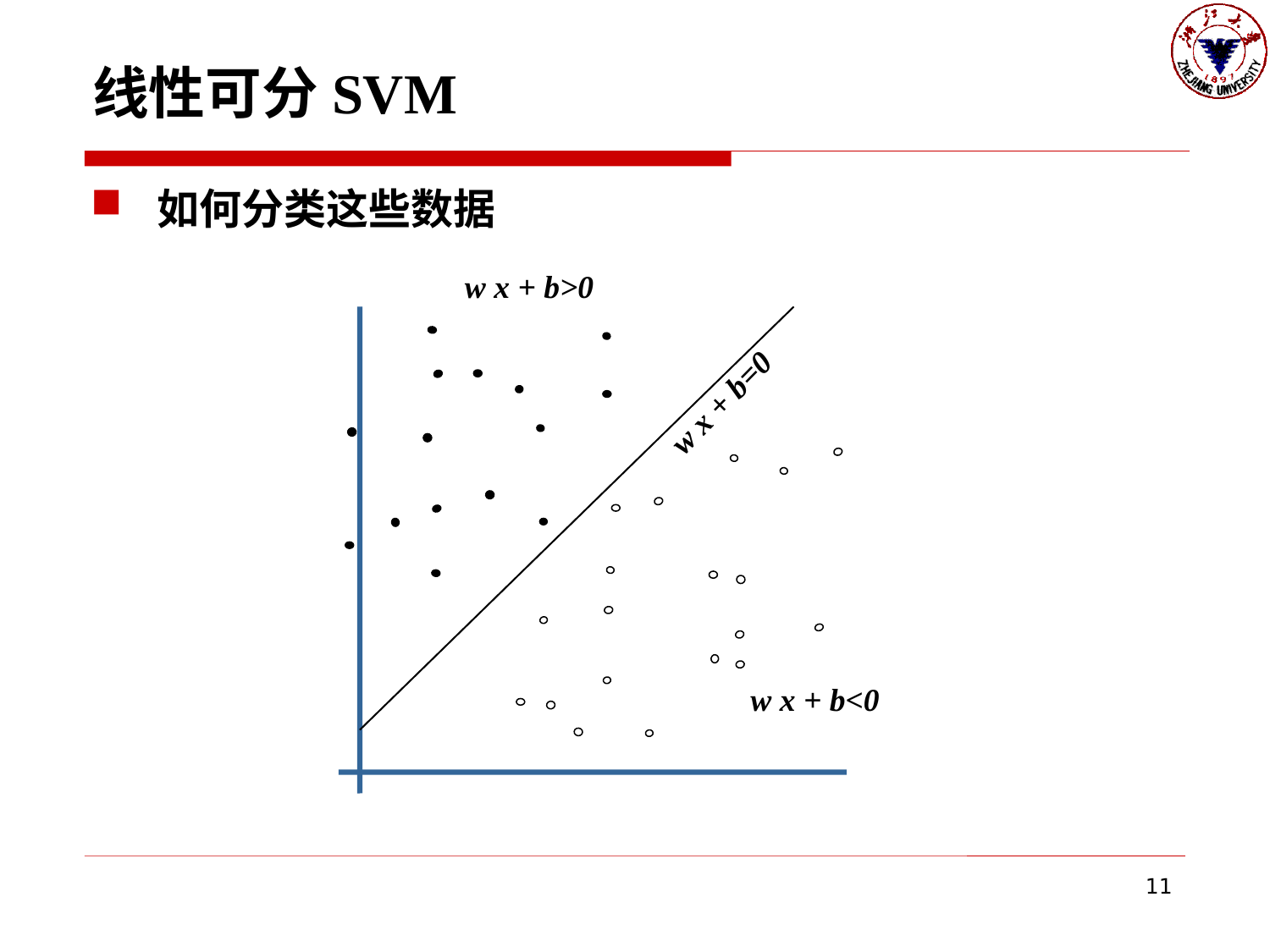

# 线性可分SVM
如何分类这些数据

w x + b>0

w x + b=0

w x + b<0
11